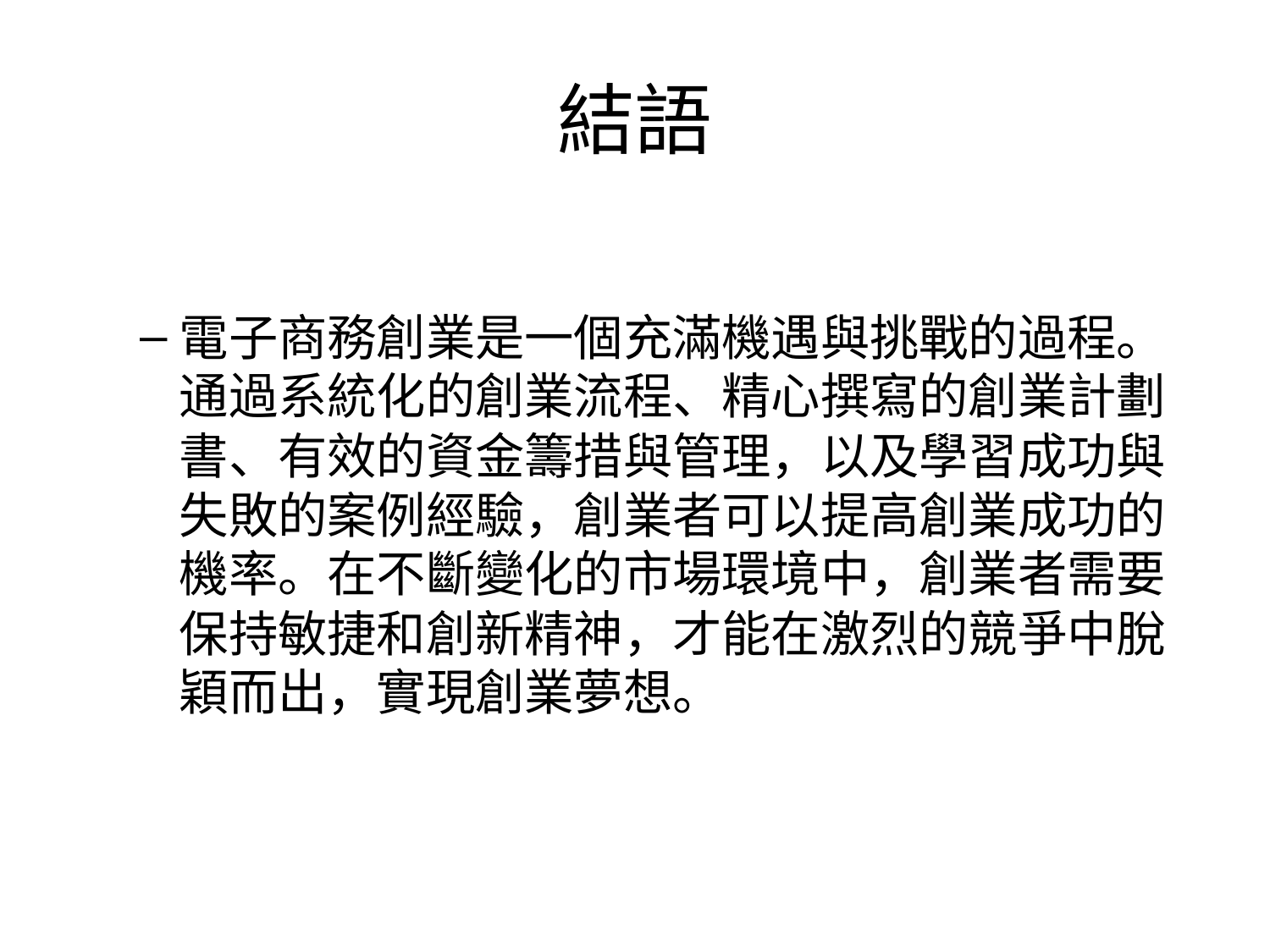

# 結語

電子商務創業是一個充滿機遇與挑戰的過程。通過系統化的創業流程、精心撰寫的創業計劃書、有效的資金籌措與管理，以及學習成功與失敗的案例經驗，創業者可以提高創業成功的機率。在不斷變化的市場環境中，創業者需要保持敏捷和創新精神，才能在激烈的競爭中脫穎而出，實現創業夢想。